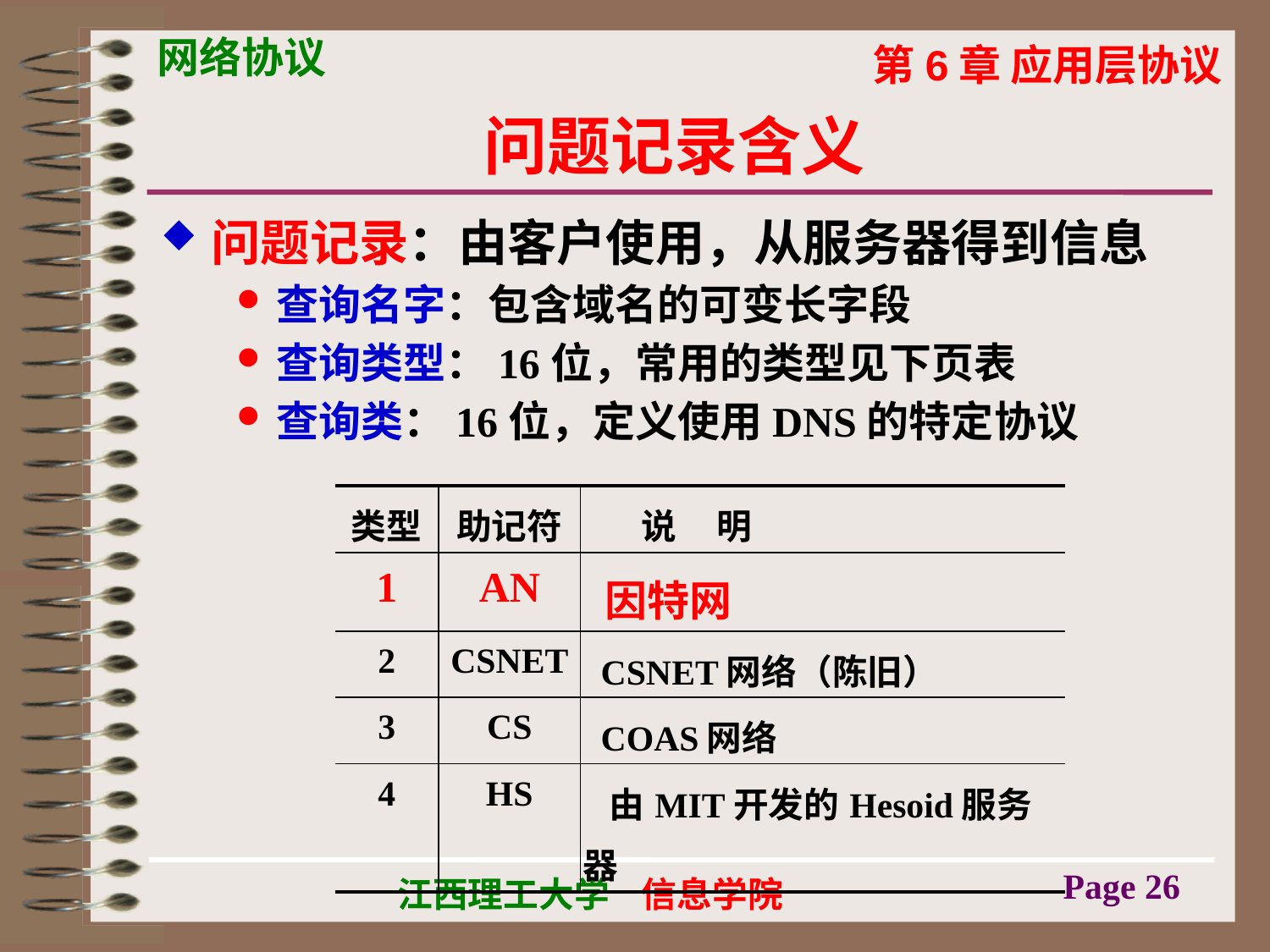

# 问题记录含义
问题记录：由客户使用，从服务器得到信息
查询名字：包含域名的可变长字段
查询类型：16位，常用的类型见下页表
查询类：16位，定义使用DNS的特定协议
| 类型 | 助记符 | 说 明 |
| --- | --- | --- |
| 1 | AN | 因特网 |
| 2 | CSNET | CSNET网络（陈旧） |
| 3 | CS | COAS网络 |
| 4 | HS | 由MIT开发的Hesoid服务器 |
Page 26